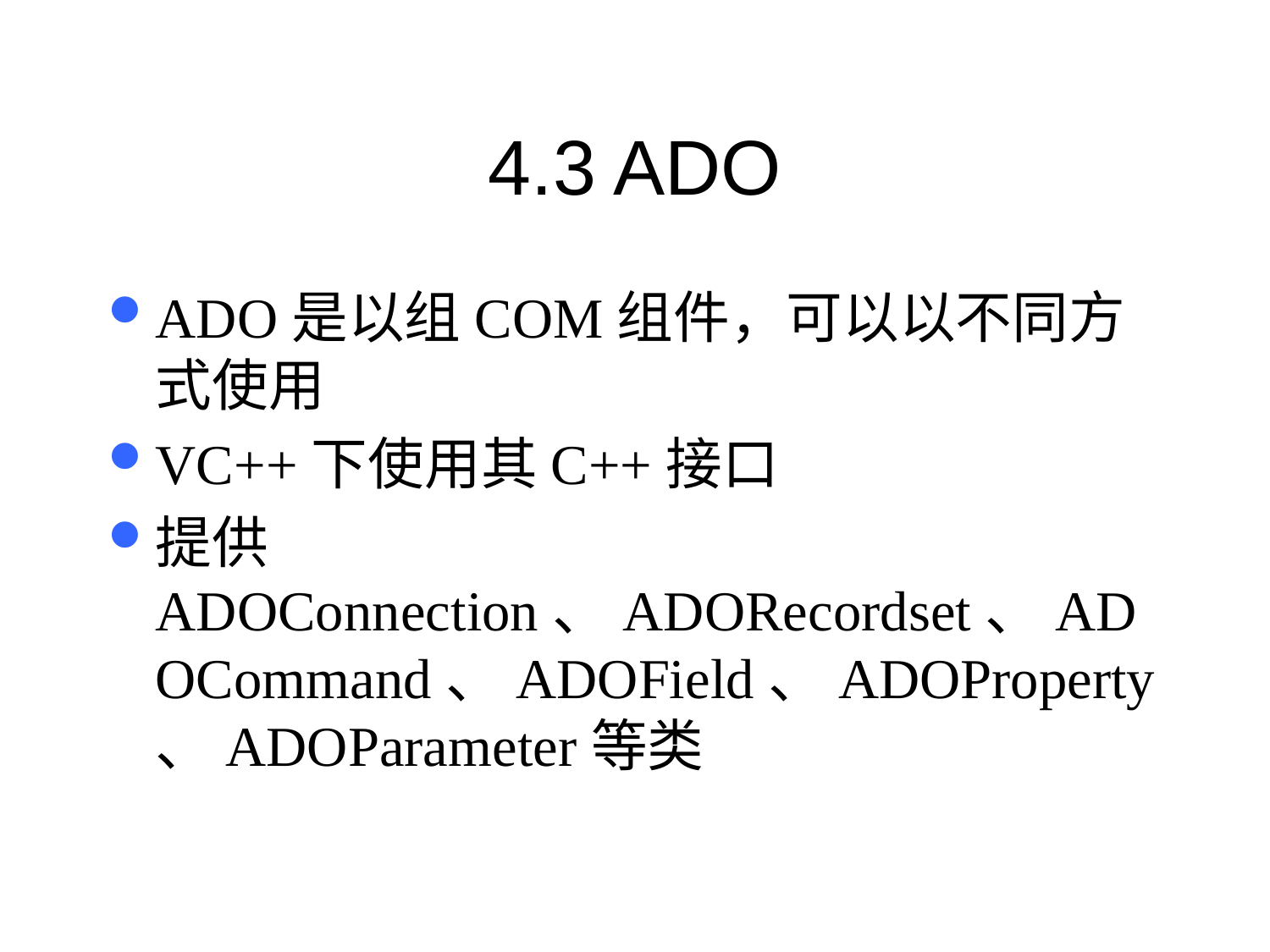

# 4.3 ADO
ADO是以组COM组件，可以以不同方式使用
VC++下使用其C++接口
提供ADOConnection、ADORecordset、ADOCommand、ADOField、ADOProperty、ADOParameter等类
160